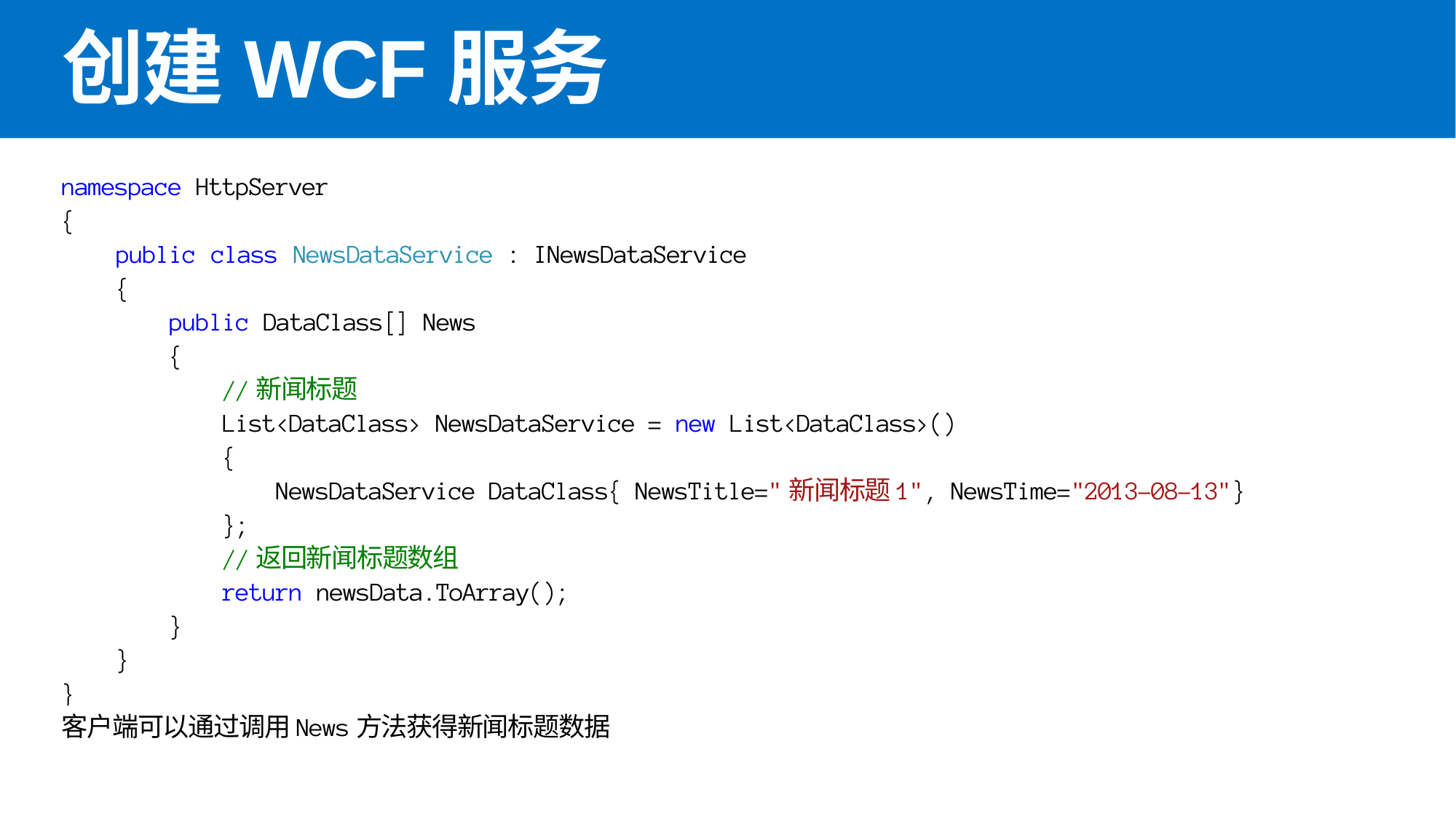

# 创建WCF服务
namespace HttpServer
{
    public class NewsDataService : INewsDataService
    {
        public DataClass[] News
        {
            //新闻标题
            List<DataClass> NewsDataService = new List<DataClass>()
            {
                NewsDataService DataClass{ NewsTitle="新闻标题1", NewsTime="2013-08-13"}
            };
            //返回新闻标题数组
            return newsData.ToArray();
        }
    }
}
客户端可以通过调用News方法获得新闻标题数据